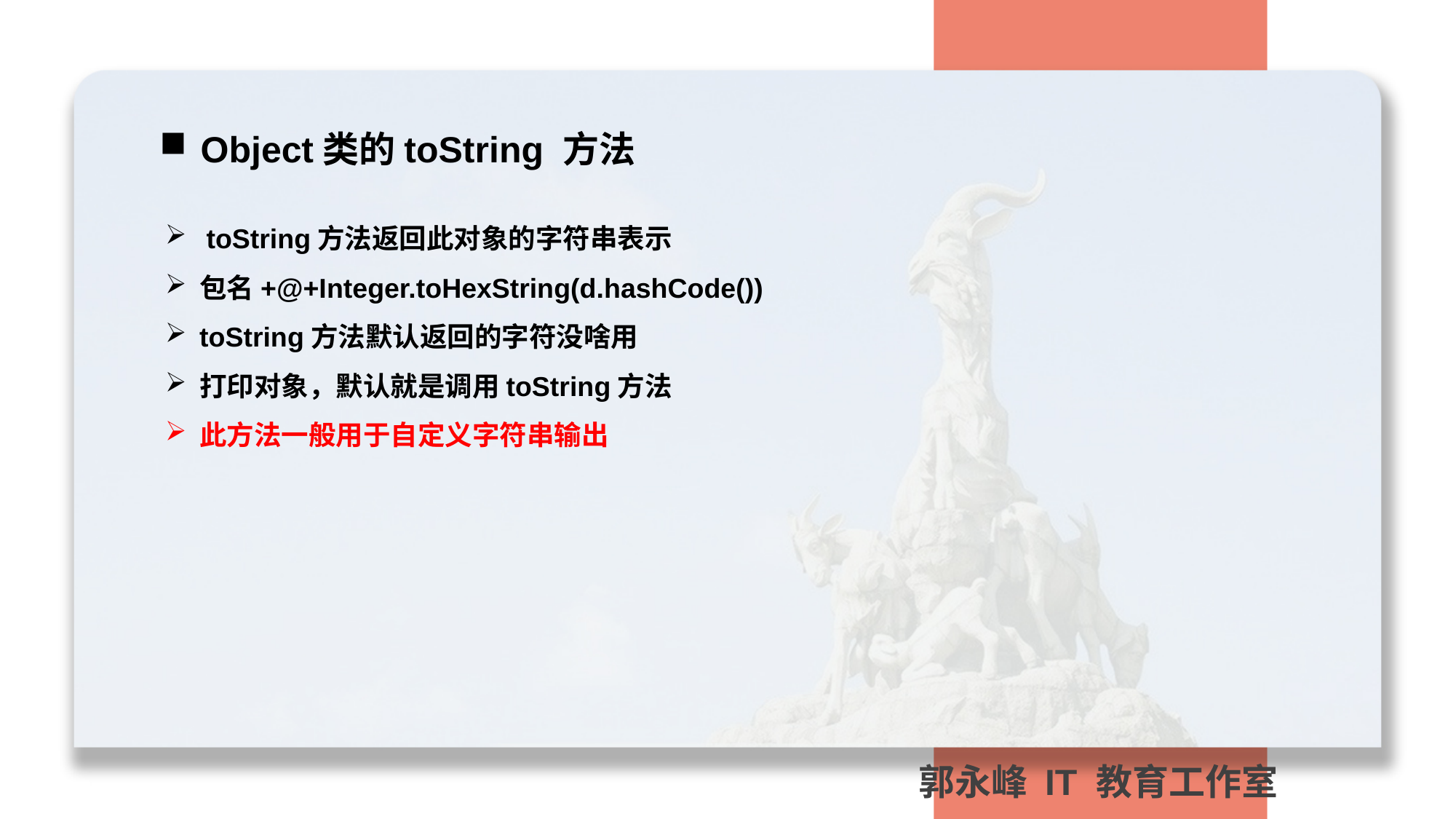

Object类的toString 方法
toString方法返回此对象的字符串表示
包名+@+Integer.toHexString(d.hashCode())
toString方法默认返回的字符没啥用
打印对象，默认就是调用toString方法
此方法一般用于自定义字符串输出